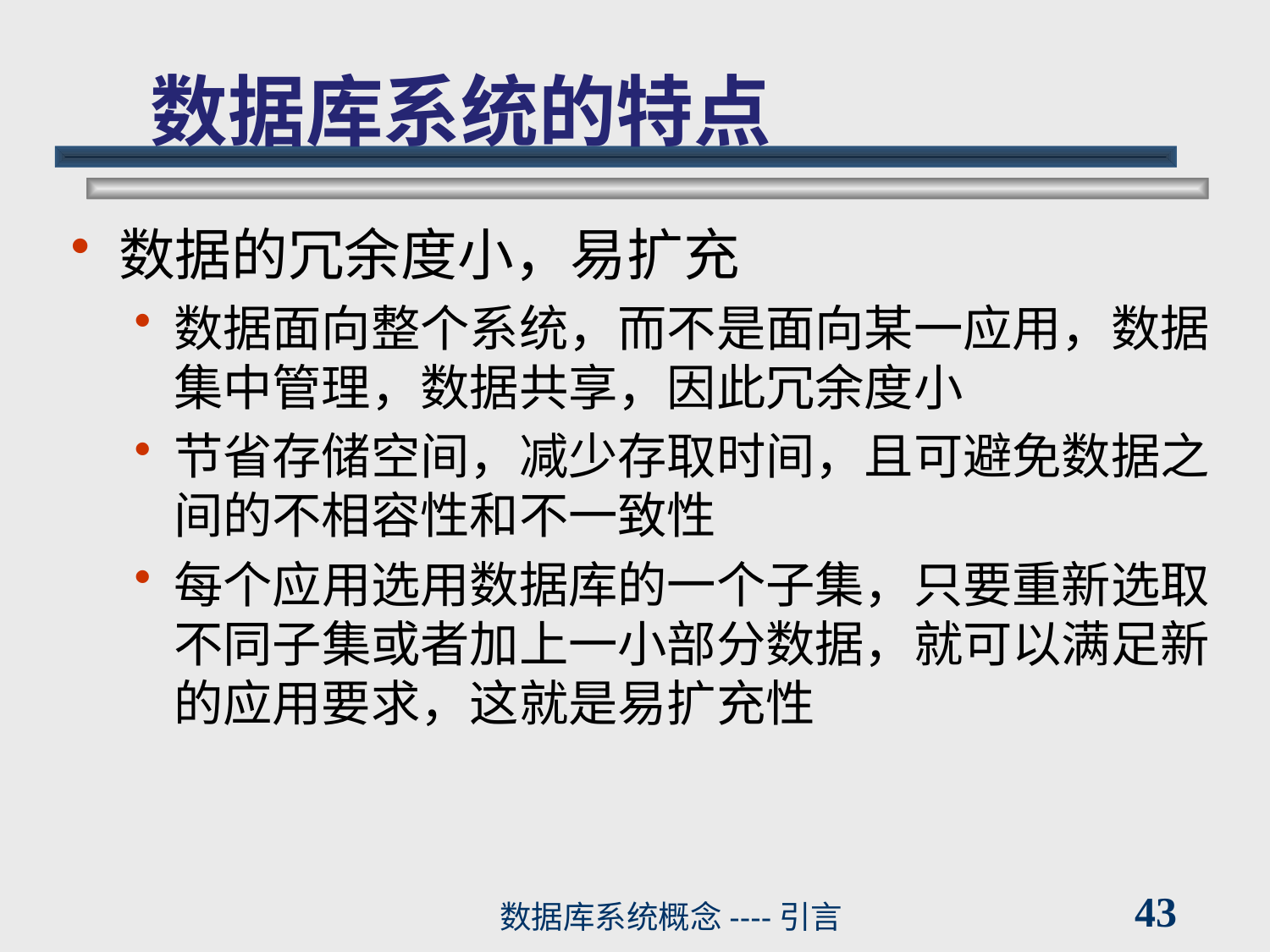

# 数据库系统的特点
数据的冗余度小，易扩充
数据面向整个系统，而不是面向某一应用，数据集中管理，数据共享，因此冗余度小
节省存储空间，减少存取时间，且可避免数据之间的不相容性和不一致性
每个应用选用数据库的一个子集，只要重新选取不同子集或者加上一小部分数据，就可以满足新的应用要求，这就是易扩充性
43
数据库系统概念----引言